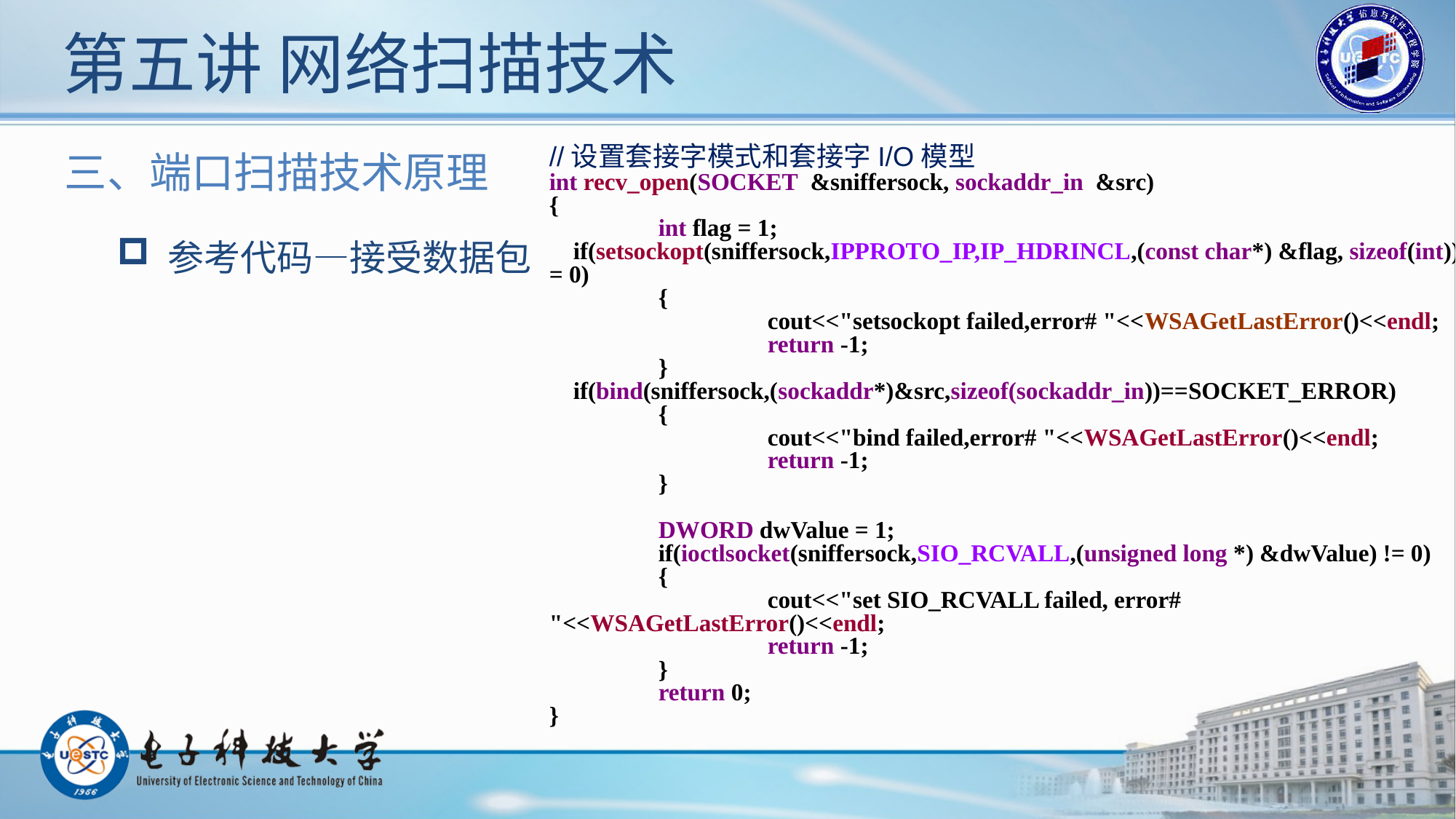

# 第五讲 网络扫描技术
三、端口扫描技术原理
//设置套接字模式和套接字I/O模型
int recv_open(SOCKET  &sniffersock, sockaddr_in  &src)
{
	int flag = 1;
    if(setsockopt(sniffersock,IPPROTO_IP,IP_HDRINCL,(const char*) &flag, sizeof(int)) != 0)
	{
		cout<<"setsockopt failed,error# "<<WSAGetLastError()<<endl;
		return -1;
	}
    if(bind(sniffersock,(sockaddr*)&src,sizeof(sockaddr_in))==SOCKET_ERROR)
	{
		cout<<"bind failed,error# "<<WSAGetLastError()<<endl;
		return -1;
	}

	DWORD dwValue = 1;
	if(ioctlsocket(sniffersock,SIO_RCVALL,(unsigned long *) &dwValue) != 0)
	{
		cout<<"set SIO_RCVALL failed, error# "<<WSAGetLastError()<<endl;
		return -1;
	}
	return 0;
}
 参考代码—接受数据包